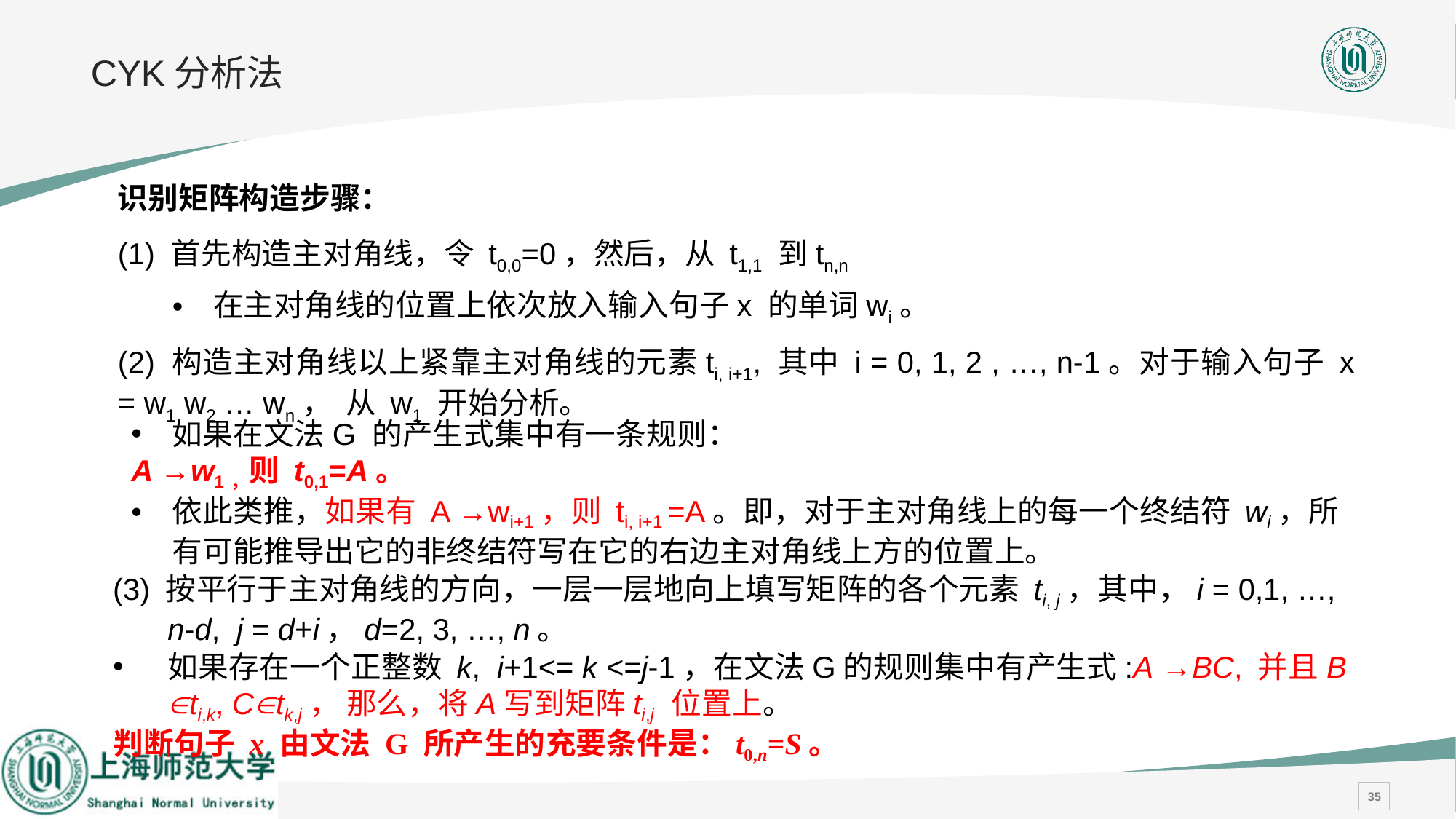

# CYK分析法
识别矩阵构造步骤：
(1) 首先构造主对角线，令 t0,0=0，然后，从 t1,1 到tn,n
在主对角线的位置上依次放入输入句子x 的单词wi。
(2) 构造主对角线以上紧靠主对角线的元素ti, i+1, 其中 i = 0, 1, 2 , …, n-1。对于输入句子 x = w1 w2 … wn，  从 w1 开始分析。
如果在文法G 的产生式集中有一条规则：
A →w1，则 t0,1=A。
依此类推，如果有 A →wi+1，则 ti, i+1 =A。即，对于主对角线上的每一个终结符 wi，所有可能推导出它的非终结符写在它的右边主对角线上方的位置上。
(3) 按平行于主对角线的方向，一层一层地向上填写矩阵的各个元素 ti, j，其中，i = 0,1, …, n-d,  j = d+i，d=2, 3, …, n。
如果存在一个正整数 k,  i+1<= k <=j-1，在文法G的规则集中有产生式:A →BC, 并且B ∈ti,k, C∈tk,j， 那么，将A写到矩阵ti,j 位置上。
判断句子 x 由文法 G 所产生的充要条件是：t0,n=S。